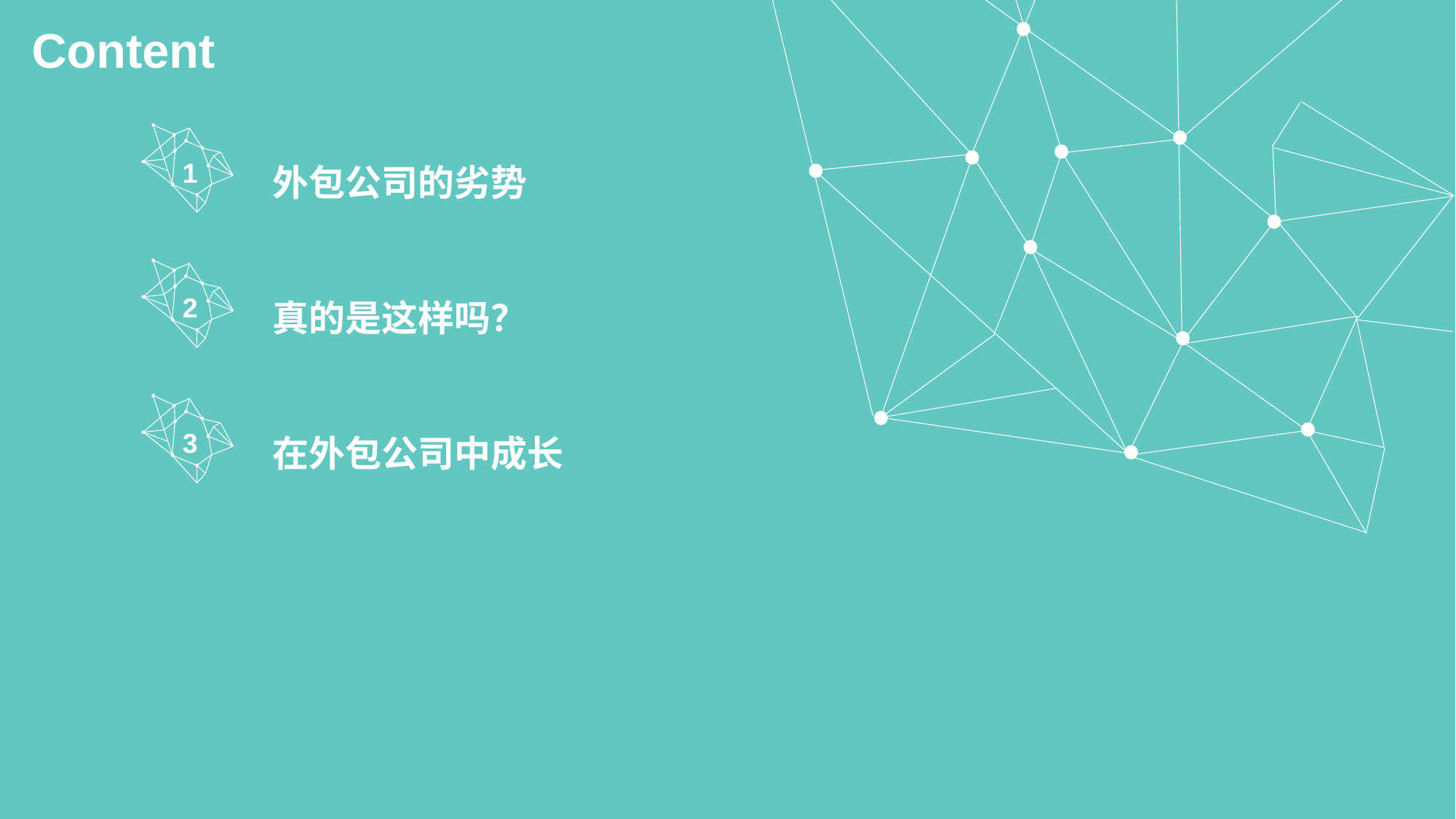

Content

1
外包公司的劣势

2
真的是这样吗？

3
在外包公司中成长